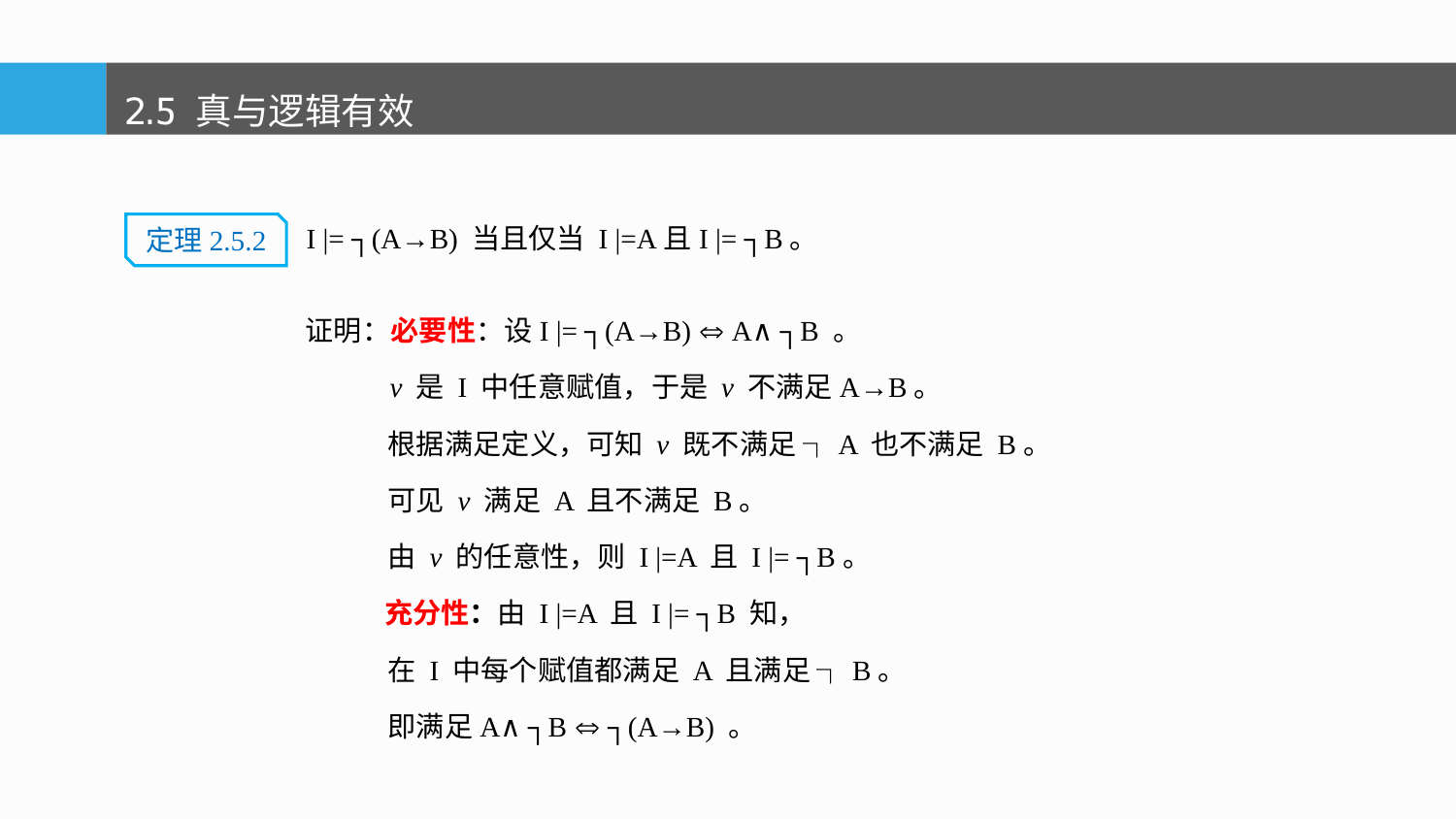

2.5 真与逻辑有效

I |= ┐(A→B) 当且仅当 I |=A且I |= ┐B。
定理2.5.2
证明：必要性：设I |= ┐(A→B) ⇔ A∧ ┐B 。
            v 是 I 中任意赋值，于是 v 不满足A→B。
            根据满足定义，可知 v 既不满足 ┐A 也不满足 B。
            可见 v 满足 A 且不满足 B。
            由 v 的任意性，则 I |=A 且 I |= ┐B。
           充分性：由 I |=A 且 I |= ┐B 知，
            在 I 中每个赋值都满足 A 且满足 ┐B。
            即满足A∧ ┐B ⇔ ┐(A→B) 。